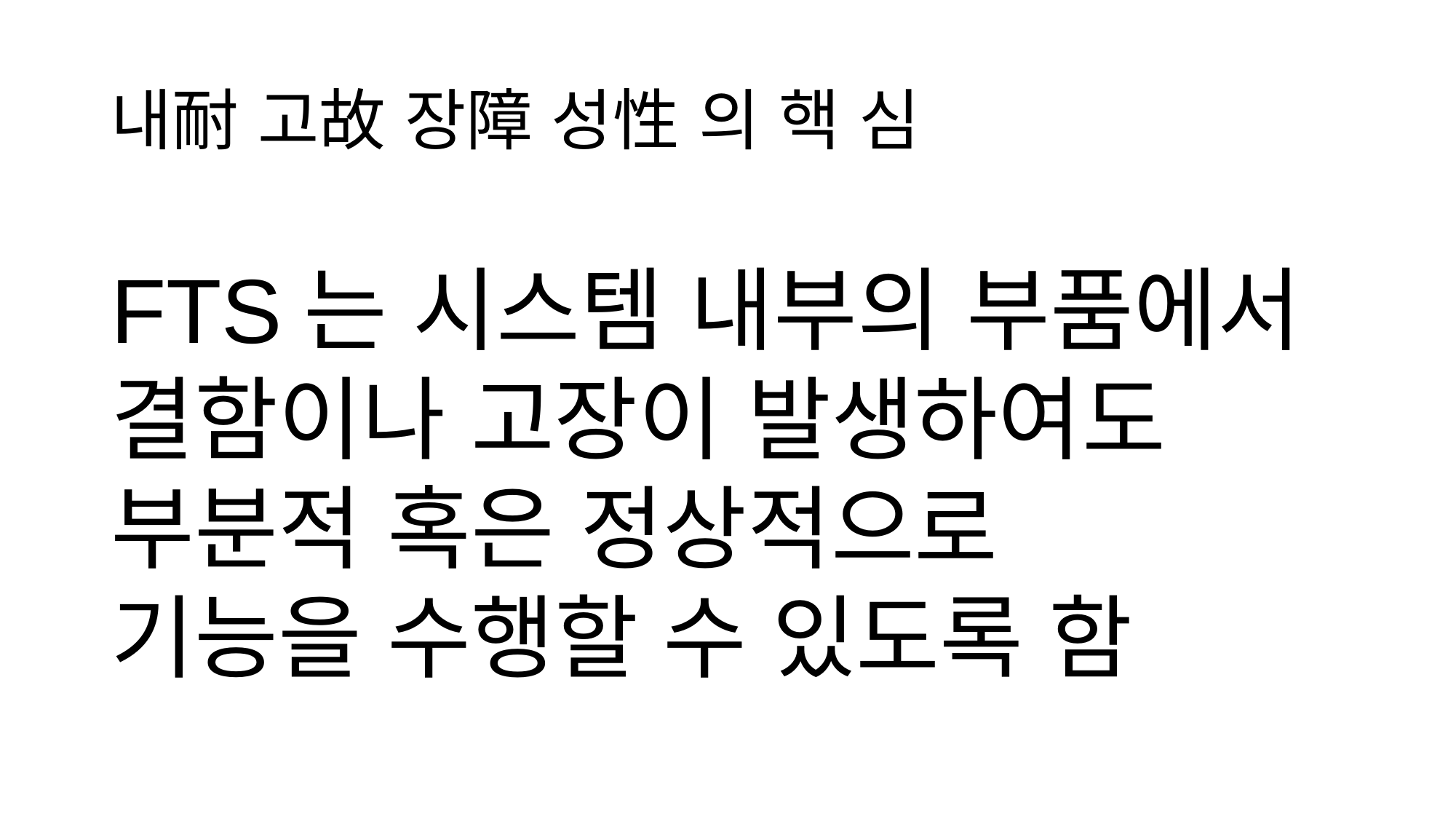

# 내耐 고故 장障 성性 의 핵 심
FTS는 시스템 내부의 부품에서
결함이나 고장이 발생하여도
부분적 혹은 정상적으로
기능을 수행할 수 있도록 함